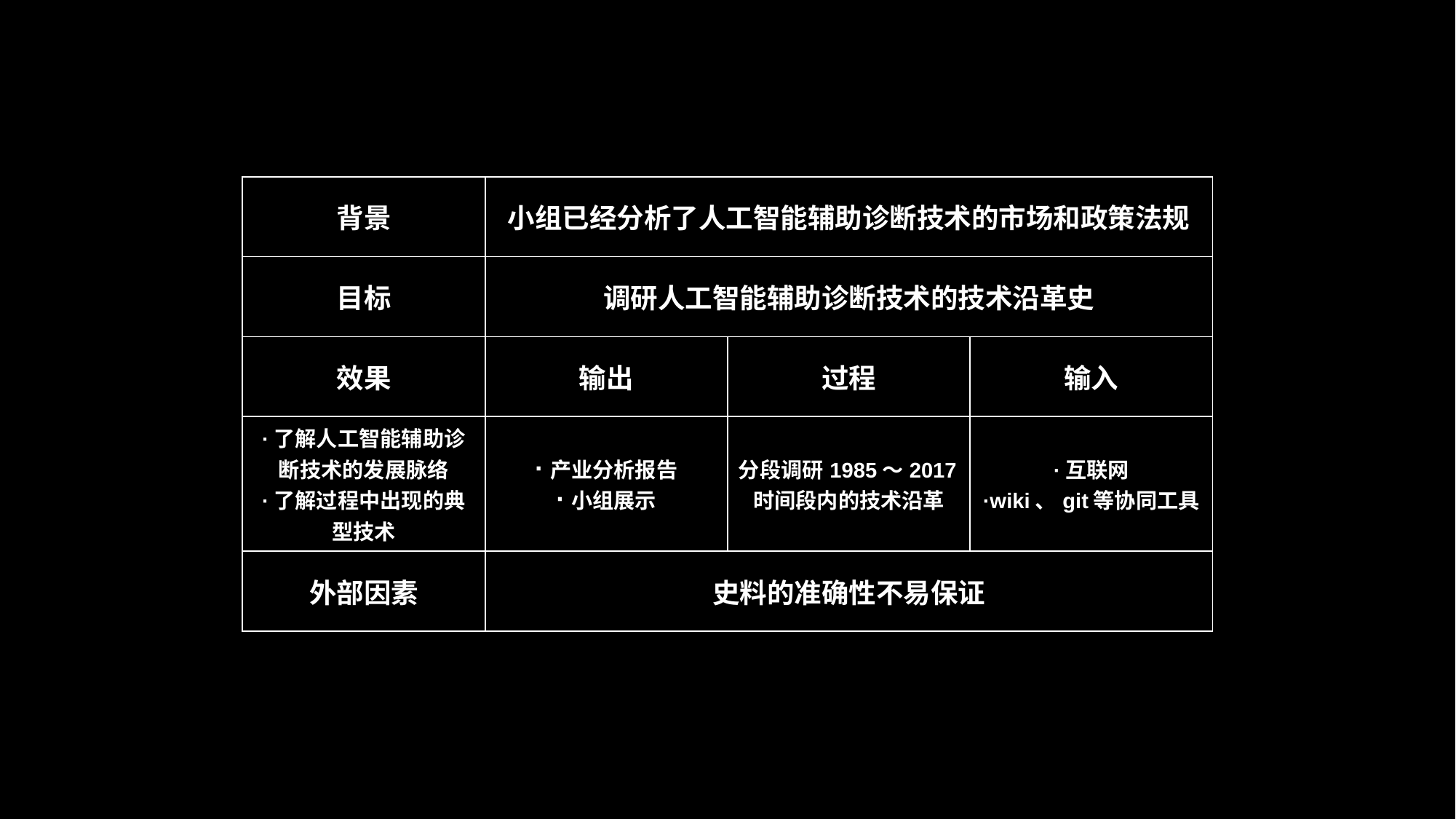

| 背景 | 小组已经分析了人工智能辅助诊断技术的市场和政策法规 |  |  |
| --- | --- | --- | --- |
| 目标 | 调研人工智能辅助诊断技术的技术沿革史 |  |  |
| 效果 | 输出 | 过程 | 输入 |
| ·了解人工智能辅助诊断技术的发展脉络 ·了解过程中出现的典型技术 | ·产业分析报告 ·小组展示 | 分段调研1985～2017时间段内的技术沿革 | ·互联网 ·wiki、git等协同工具 |
| 外部因素 | 史料的准确性不易保证 |  |  |